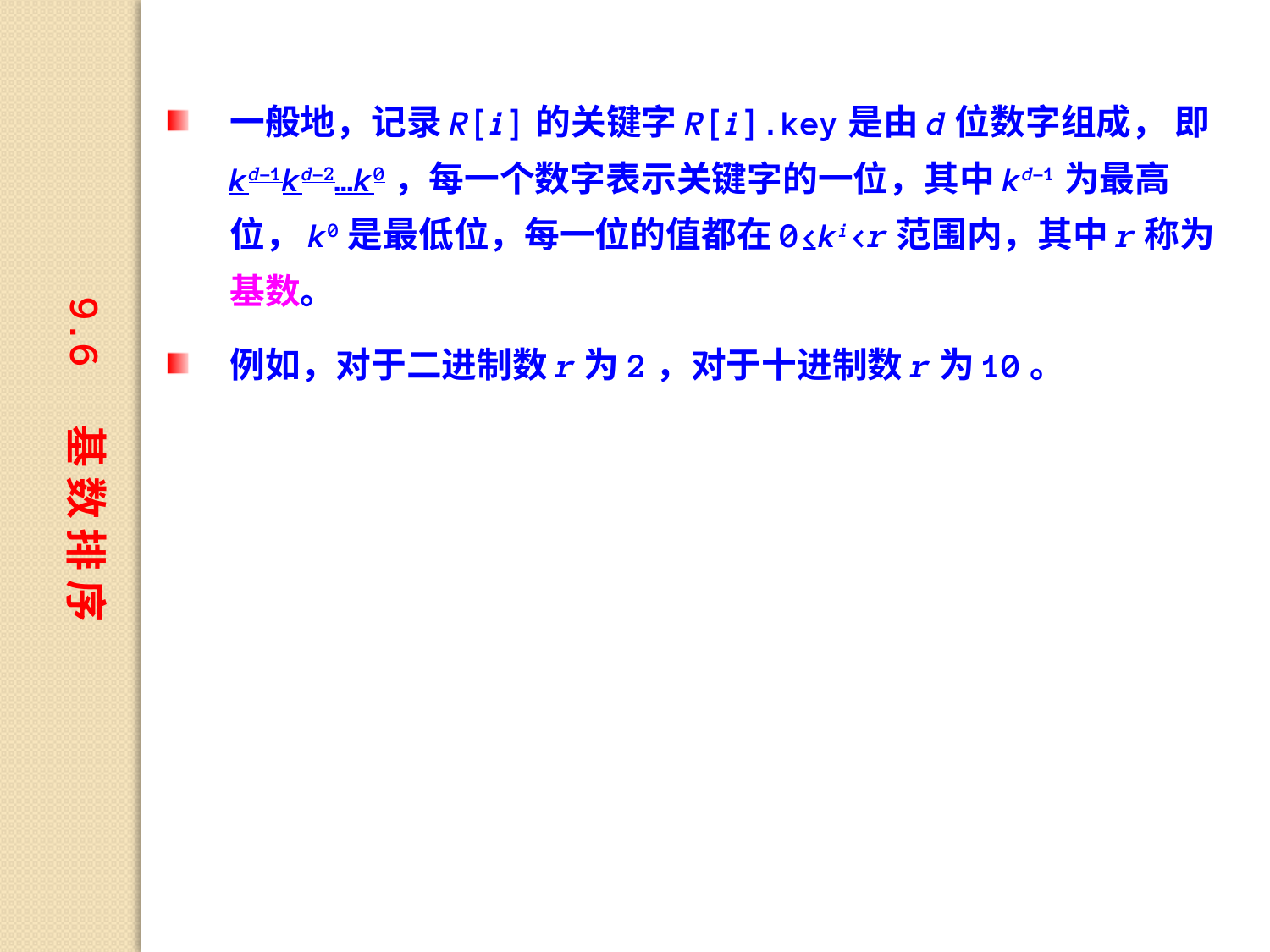

一般地，记录R[i]的关键字R[i].key是由d位数字组成， 即 kd-1kd-2…k0，每一个数字表示关键字的一位，其中kd-1为最高位，k0是最低位，每一位的值都在0≤ki<r范围内，其中r称为基数。
例如，对于二进制数r为2，对于十进制数r为10。
9.6  基 数 排 序